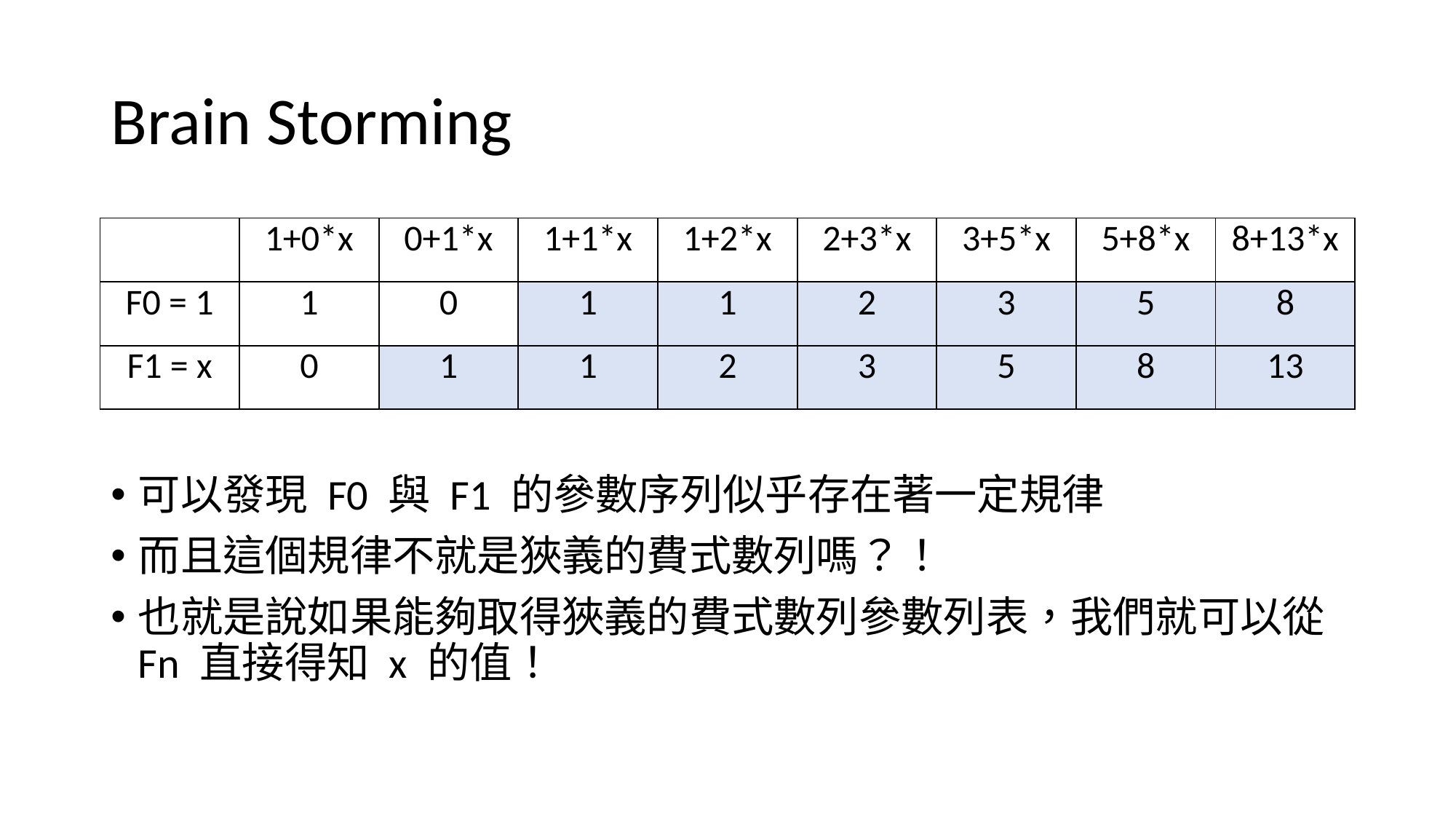

# Brain Storming
|  | 1+0\*x | 0+1\*x | 1+1\*x | 1+2\*x | 2+3\*x | 3+5\*x | 5+8\*x | 8+13\*x |
| --- | --- | --- | --- | --- | --- | --- | --- | --- |
| F0 = 1 | 1 | 0 | 1 | 1 | 2 | 3 | 5 | 8 |
| F1 = x | 0 | 1 | 1 | 2 | 3 | 5 | 8 | 13 |
可以發現 F0 與 F1 的參數序列似乎存在著一定規律
而且這個規律不就是狹義的費式數列嗎？！
也就是說如果能夠取得狹義的費式數列參數列表，我們就可以從 Fn 直接得知 x 的值！